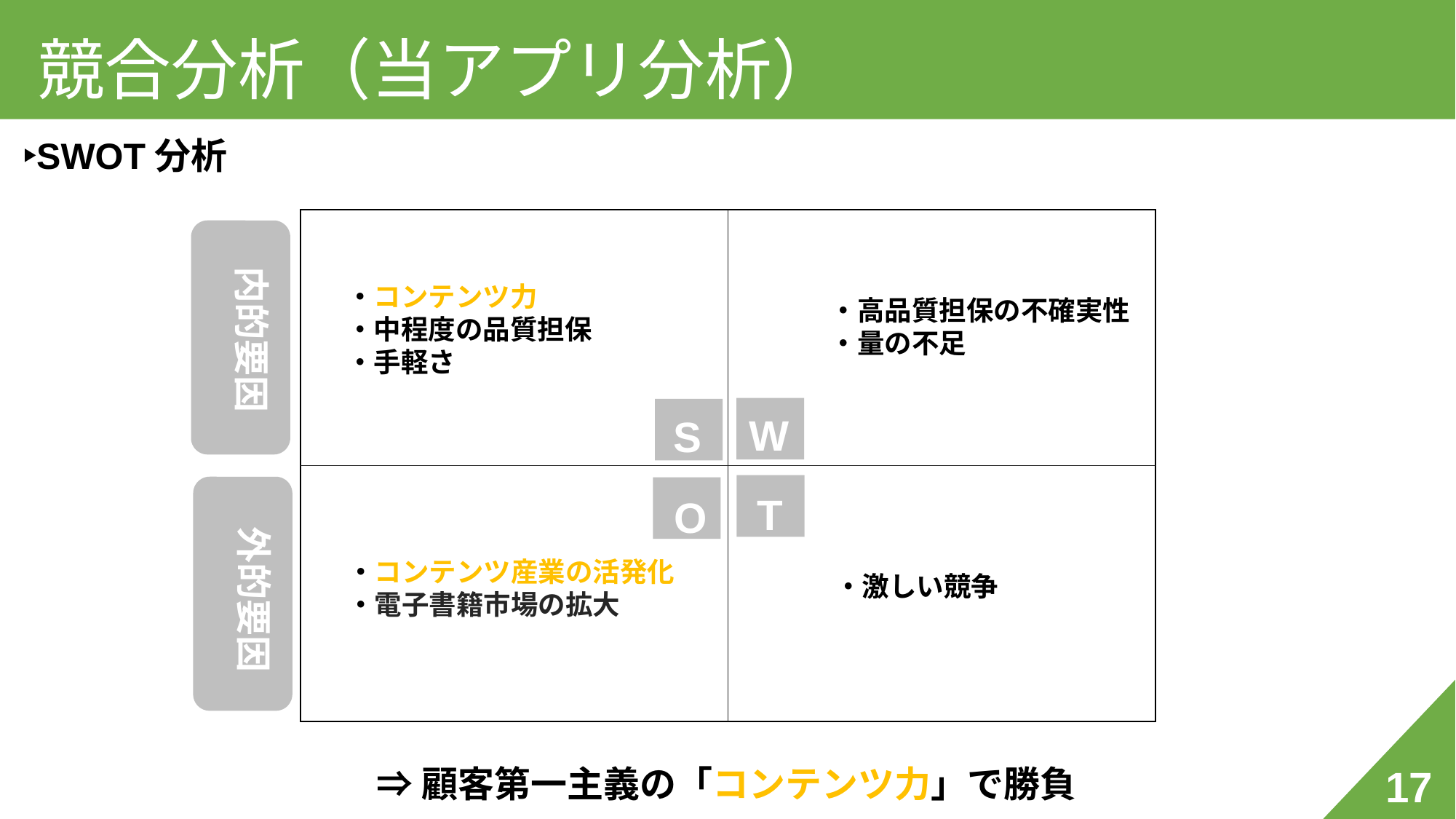

競合分析（当アプリ分析）
‣SWOT分析

内的要因
・コンテンツ力
・中程度の品質担保
・手軽さ
・高品質担保の不確実性
・量の不足

W
S

T
O
外的要因
・コンテンツ産業の活発化
・電子書籍市場の拡大
・激しい競争

17
⇒顧客第一主義の「コンテンツ力」で勝負